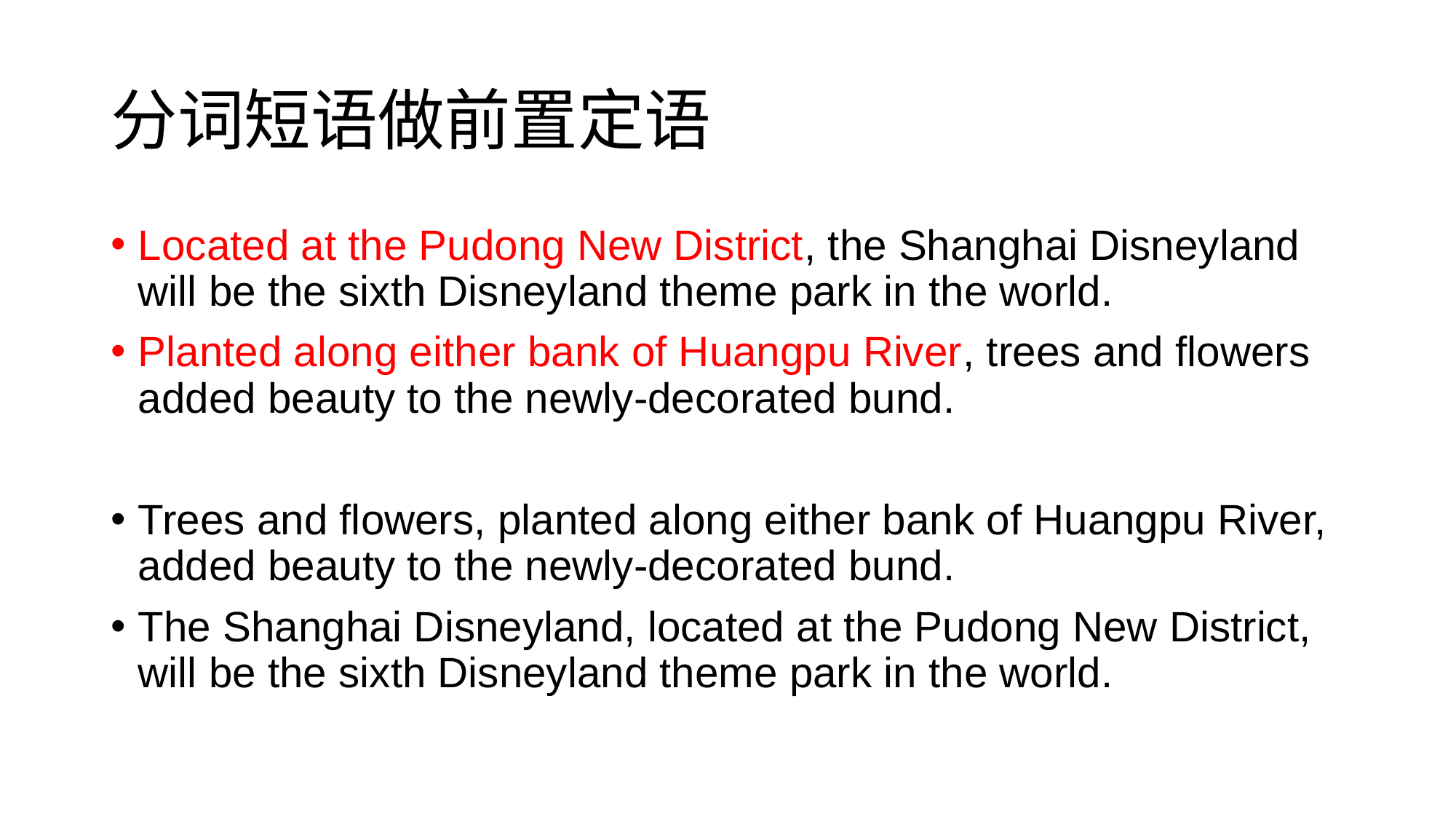

# 分词短语做前置定语
Located at the Pudong New District, the Shanghai Disneyland will be the sixth Disneyland theme park in the world.
Planted along either bank of Huangpu River, trees and flowers added beauty to the newly-decorated bund.

Trees and flowers, planted along either bank of Huangpu River, added beauty to the newly-decorated bund.
The Shanghai Disneyland, located at the Pudong New District, will be the sixth Disneyland theme park in the world.